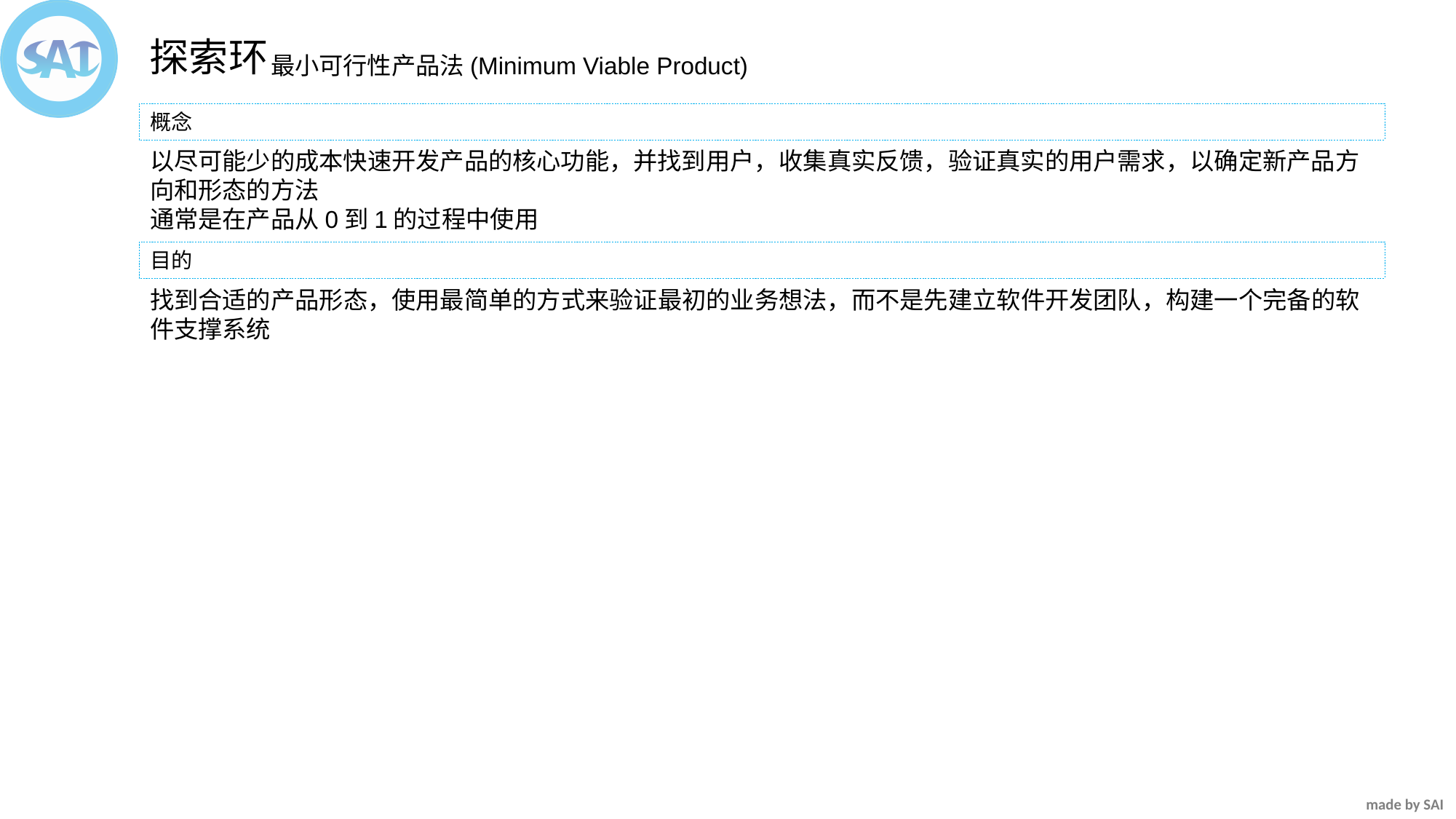

探索环
最小可行性产品法(Minimum Viable Product)
概念
以尽可能少的成本快速开发产品的核心功能，并找到用户，收集真实反馈，验证真实的用户需求，以确定新产品方向和形态的方法
通常是在产品从0到1的过程中使用
目的
找到合适的产品形态，使用最简单的方式来验证最初的业务想法，而不是先建立软件开发团队，构建一个完备的软件支撑系统